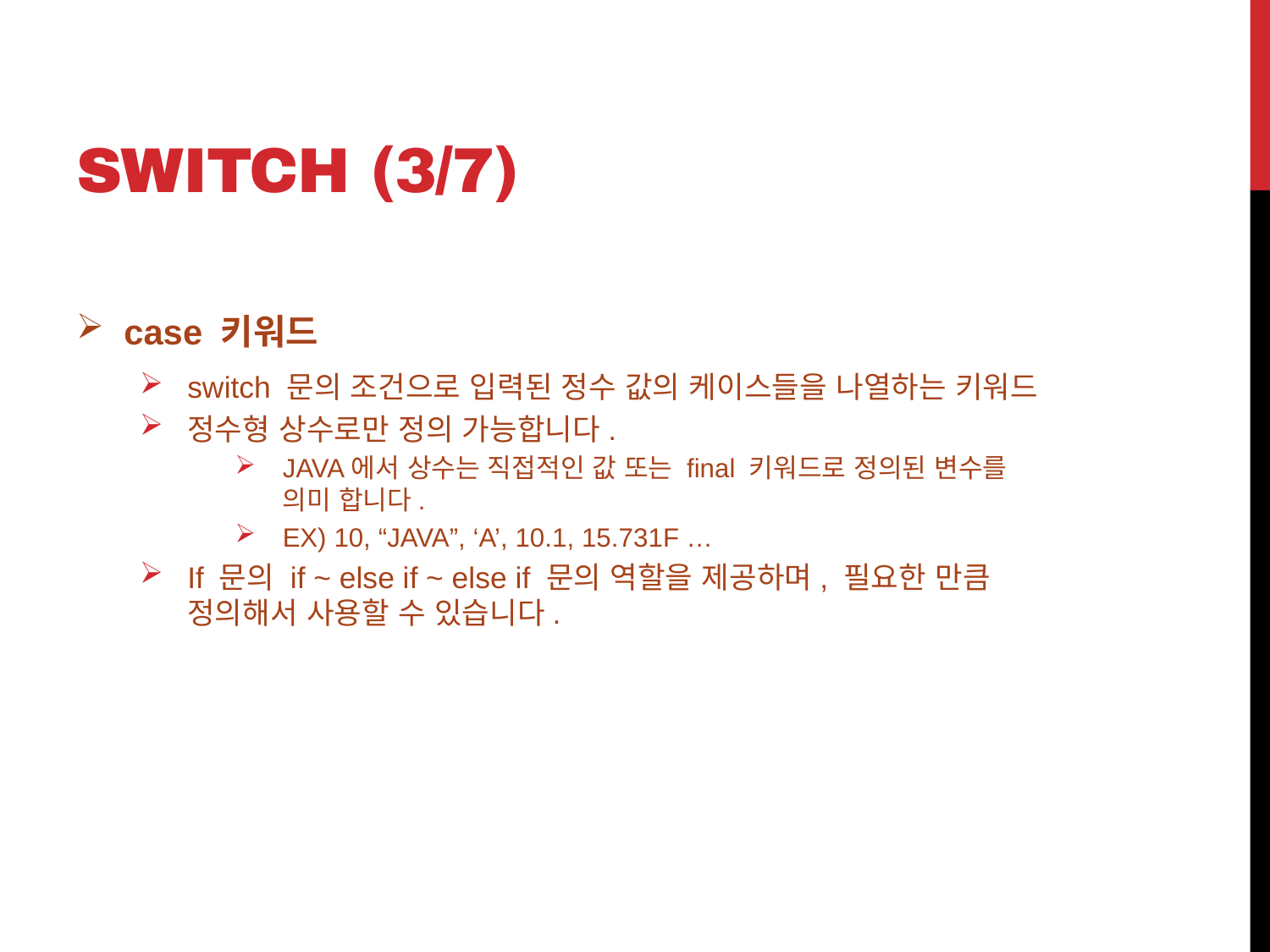

# switch (3/7)

case 키워드
switch 문의 조건으로 입력된 정수 값의 케이스들을 나열하는 키워드
정수형 상수로만 정의 가능합니다.
JAVA에서 상수는 직접적인 값 또는 final 키워드로 정의된 변수를
의미 합니다.
EX) 10, “JAVA”, ‘A’, 10.1, 15.731F …
If 문의 if ~ else if ~ else if 문의 역할을 제공하며, 필요한 만큼 정의해서 사용할 수 있습니다.